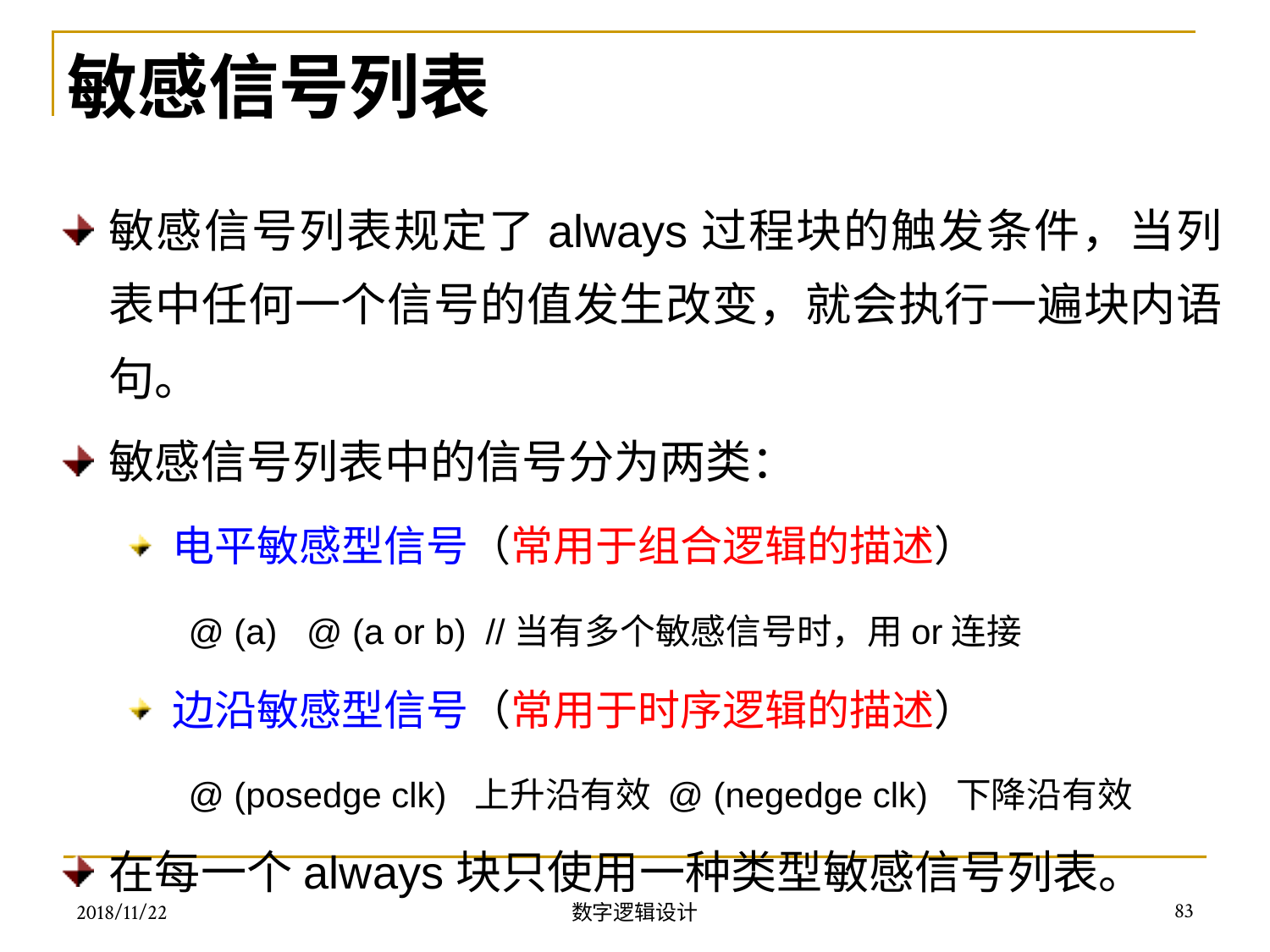

敏感信号列表
敏感信号列表规定了always过程块的触发条件，当列表中任何一个信号的值发生改变，就会执行一遍块内语句。
敏感信号列表中的信号分为两类：
电平敏感型信号（常用于组合逻辑的描述）
@ (a)   @ (a or b)  //当有多个敏感信号时，用or连接
边沿敏感型信号（常用于时序逻辑的描述）
@ (posedge clk)  上升沿有效 @ (negedge clk)  下降沿有效
在每一个always块只使用一种类型敏感信号列表。

2018/11/22
83
数字逻辑设计